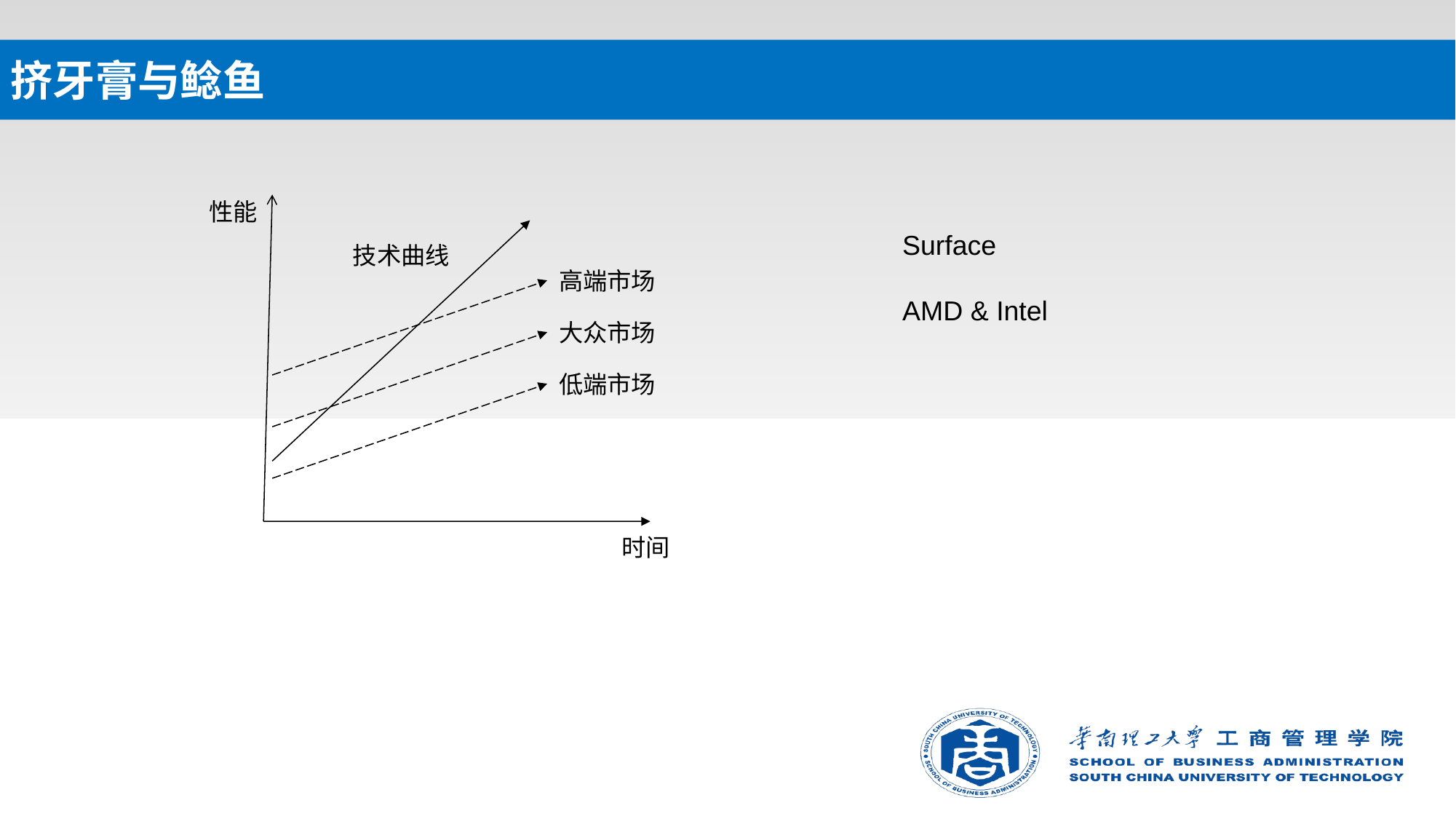

# 挤牙膏与鲶鱼
性能

技术曲线
高端市场

大众市场

低端市场

时间
Surface

AMD & Intel